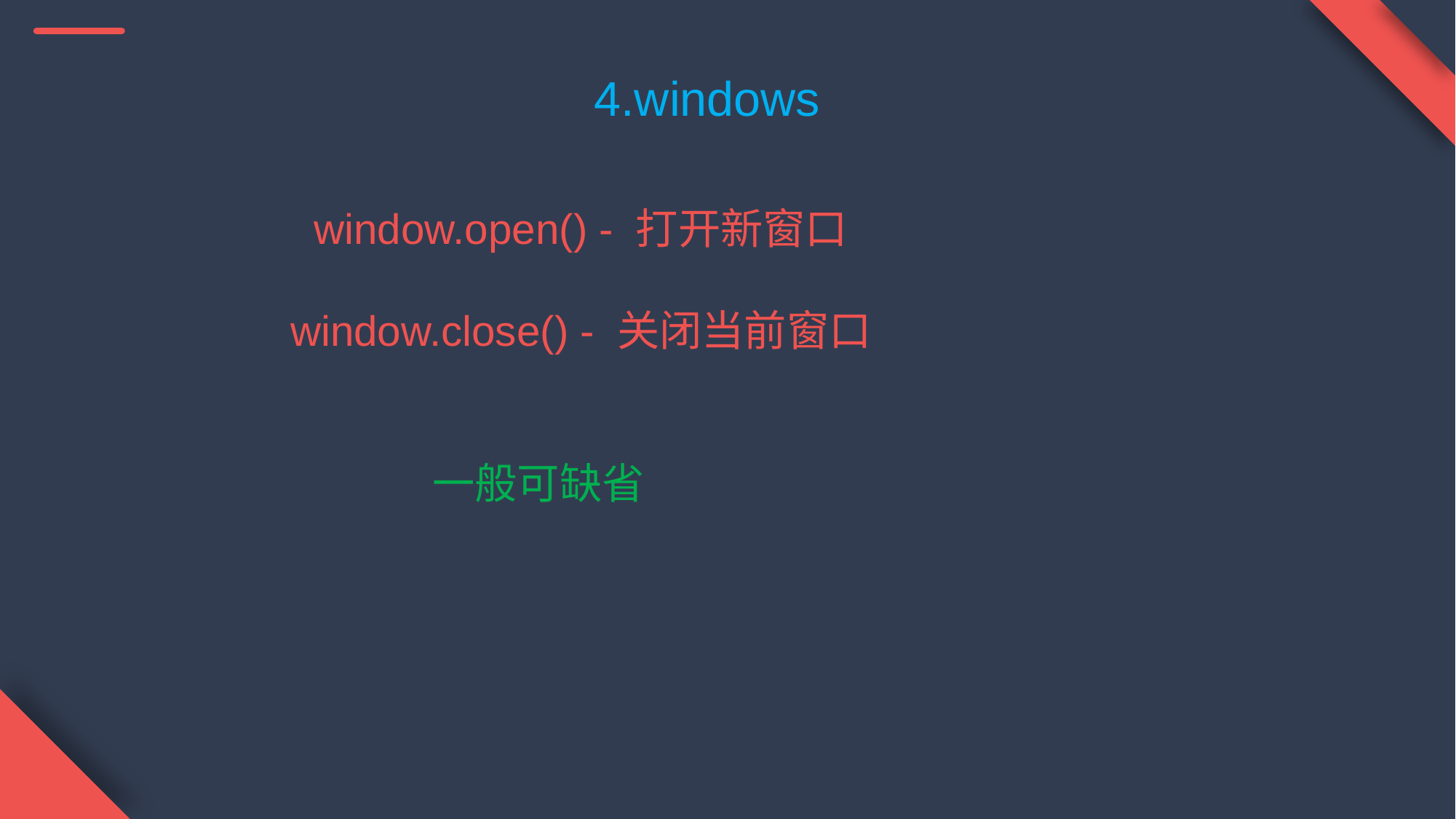

4.windows

    window.open() - 打开新窗口

    window.close() - 关闭当前窗口

一般可缺省